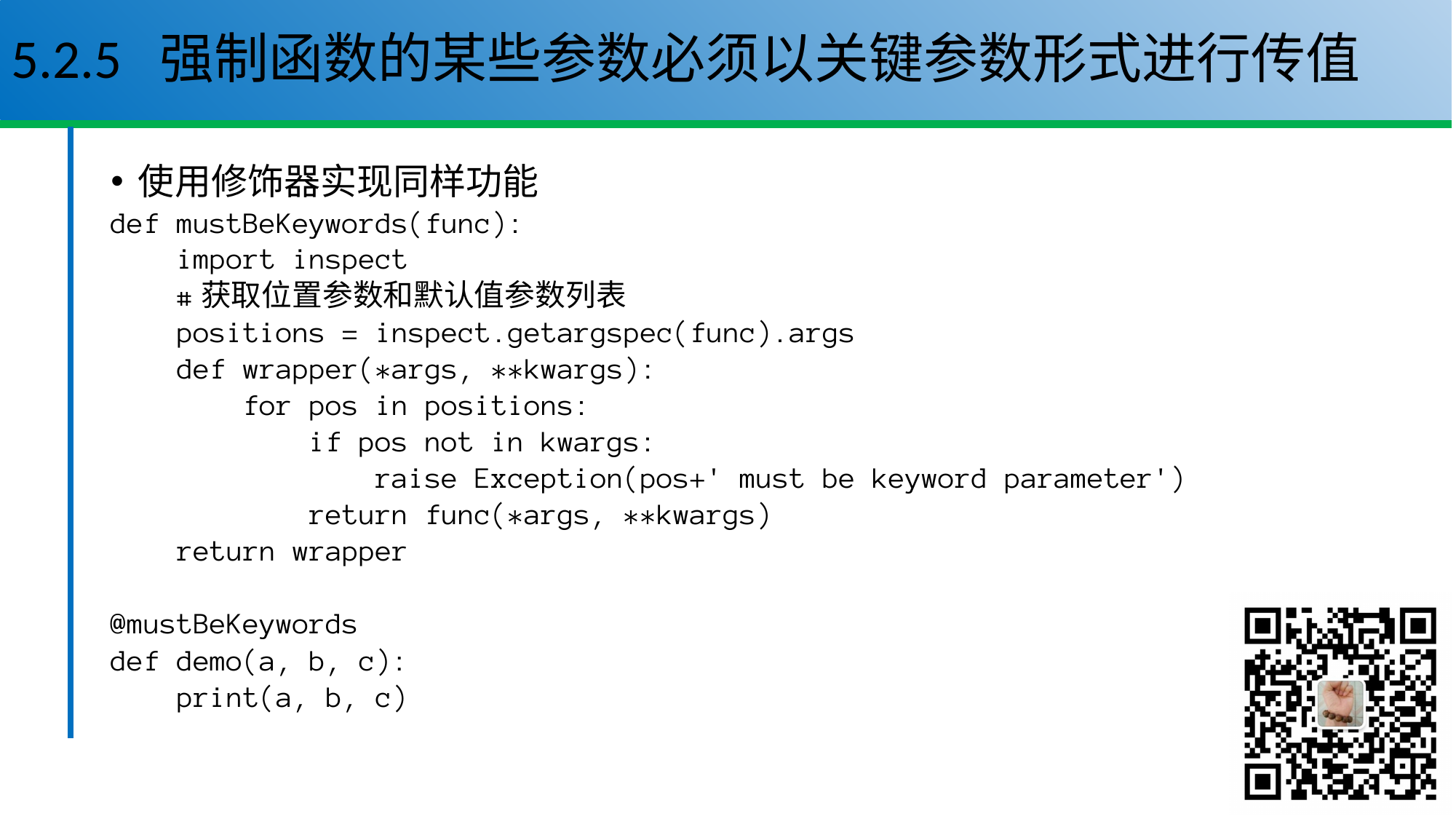

# 5.2.5  强制函数的某些参数必须以关键参数形式进行传值
使用修饰器实现同样功能
def mustBeKeywords(func):
    import inspect
    #获取位置参数和默认值参数列表
    positions = inspect.getargspec(func).args
    def wrapper(*args, **kwargs):
        for pos in positions:
            if pos not in kwargs:
                raise Exception(pos+' must be keyword parameter')
            return func(*args, **kwargs)
    return wrapper

@mustBeKeywords
def demo(a, b, c):
    print(a, b, c)
40